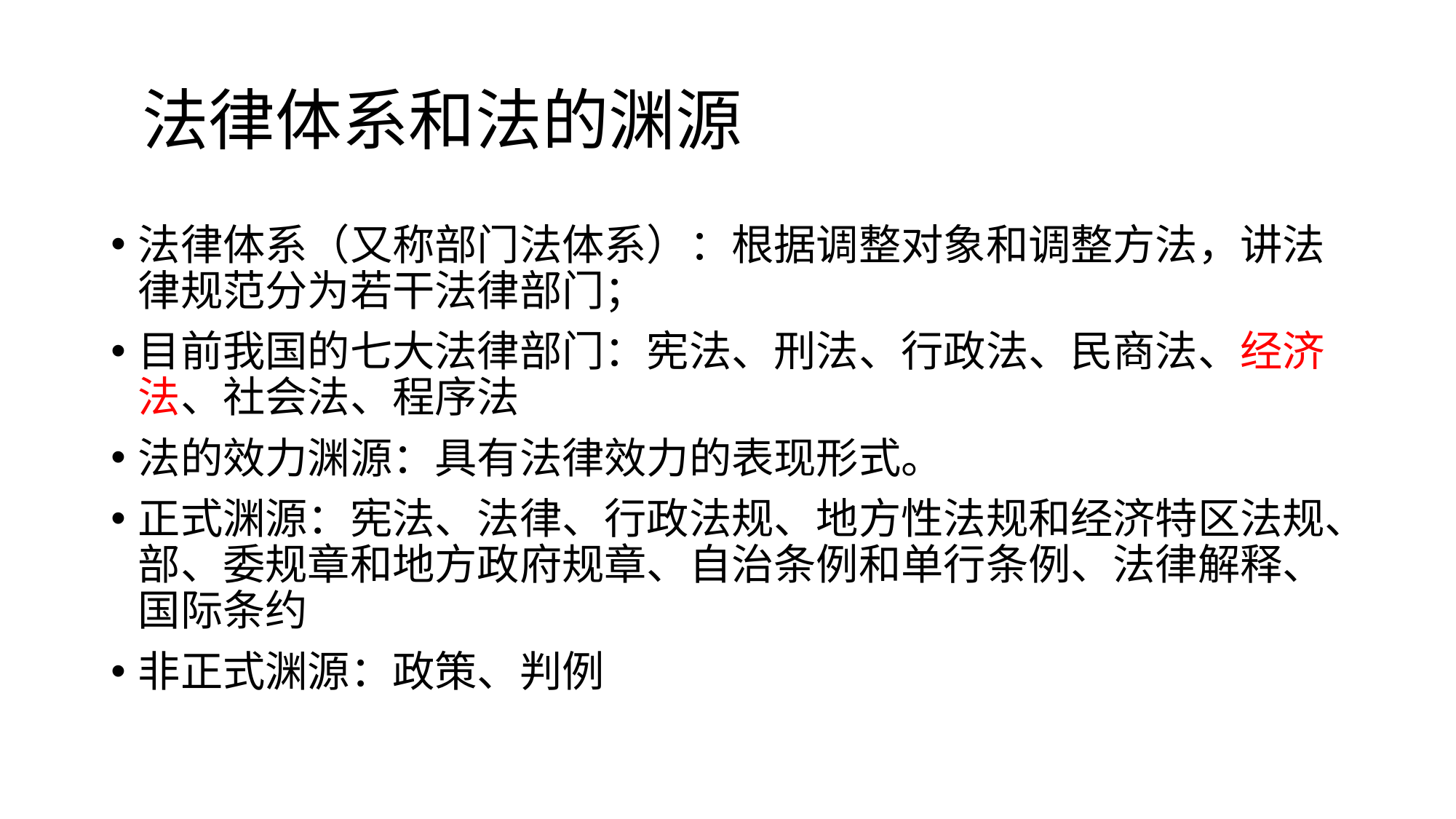

# 法律体系和法的渊源
法律体系（又称部门法体系）：根据调整对象和调整方法，讲法律规范分为若干法律部门；
目前我国的七大法律部门：宪法、刑法、行政法、民商法、经济法、社会法、程序法
法的效力渊源：具有法律效力的表现形式。
正式渊源：宪法、法律、行政法规、地方性法规和经济特区法规、部、委规章和地方政府规章、自治条例和单行条例、法律解释、国际条约
非正式渊源：政策、判例